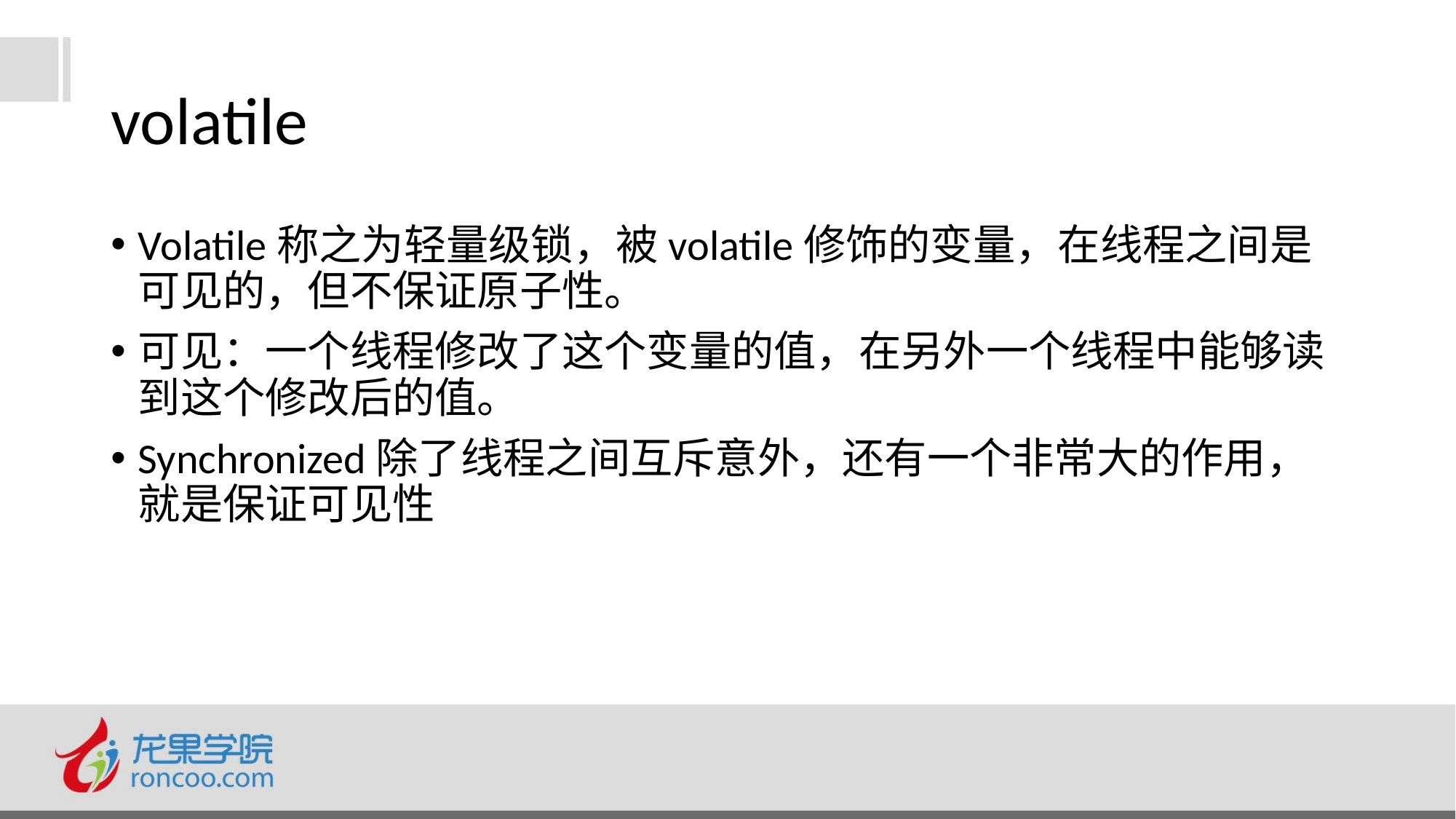

# volatile
Volatile称之为轻量级锁，被volatile修饰的变量，在线程之间是可见的，但不保证原子性。
可见：一个线程修改了这个变量的值，在另外一个线程中能够读到这个修改后的值。
Synchronized除了线程之间互斥意外，还有一个非常大的作用，就是保证可见性